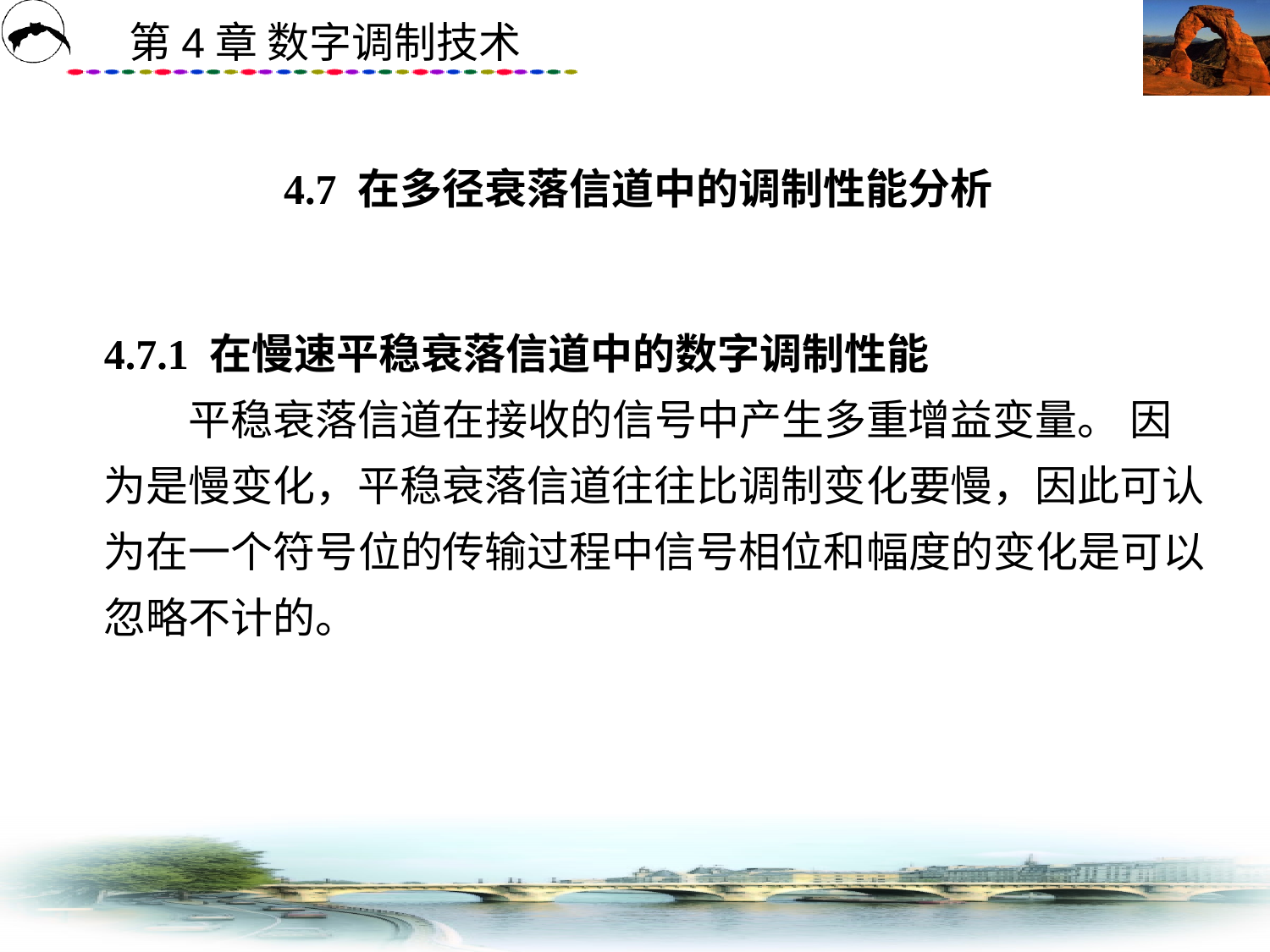

# 4.7 在多径衰落信道中的调制性能分析
4.7.1 在慢速平稳衰落信道中的数字调制性能
　　平稳衰落信道在接收的信号中产生多重增益变量。 因为是慢变化，平稳衰落信道往往比调制变化要慢，因此可认为在一个符号位的传输过程中信号相位和幅度的变化是可以忽略不计的。